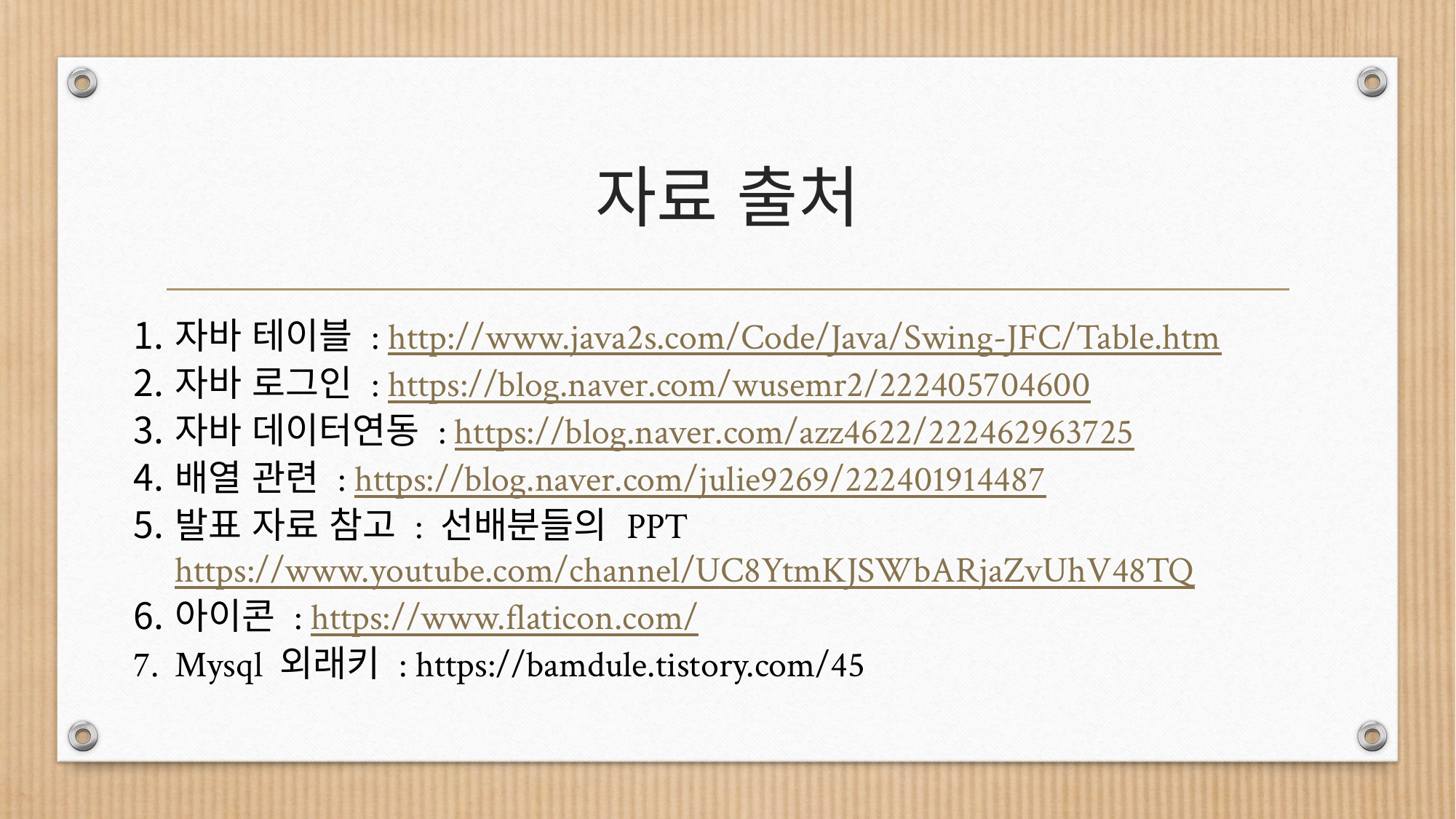

# 자료 출처
자바 테이블 : http://www.java2s.com/Code/Java/Swing-JFC/Table.htm
자바 로그인 : https://blog.naver.com/wusemr2/222405704600
자바 데이터연동 : https://blog.naver.com/azz4622/222462963725
배열 관련 : https://blog.naver.com/julie9269/222401914487
발표 자료 참고 : 선배분들의 PPT https://www.youtube.com/channel/UC8YtmKJSWbARjaZvUhV48TQ
아이콘 : https://www.flaticon.com/
Mysql 외래키 : https://bamdule.tistory.com/45